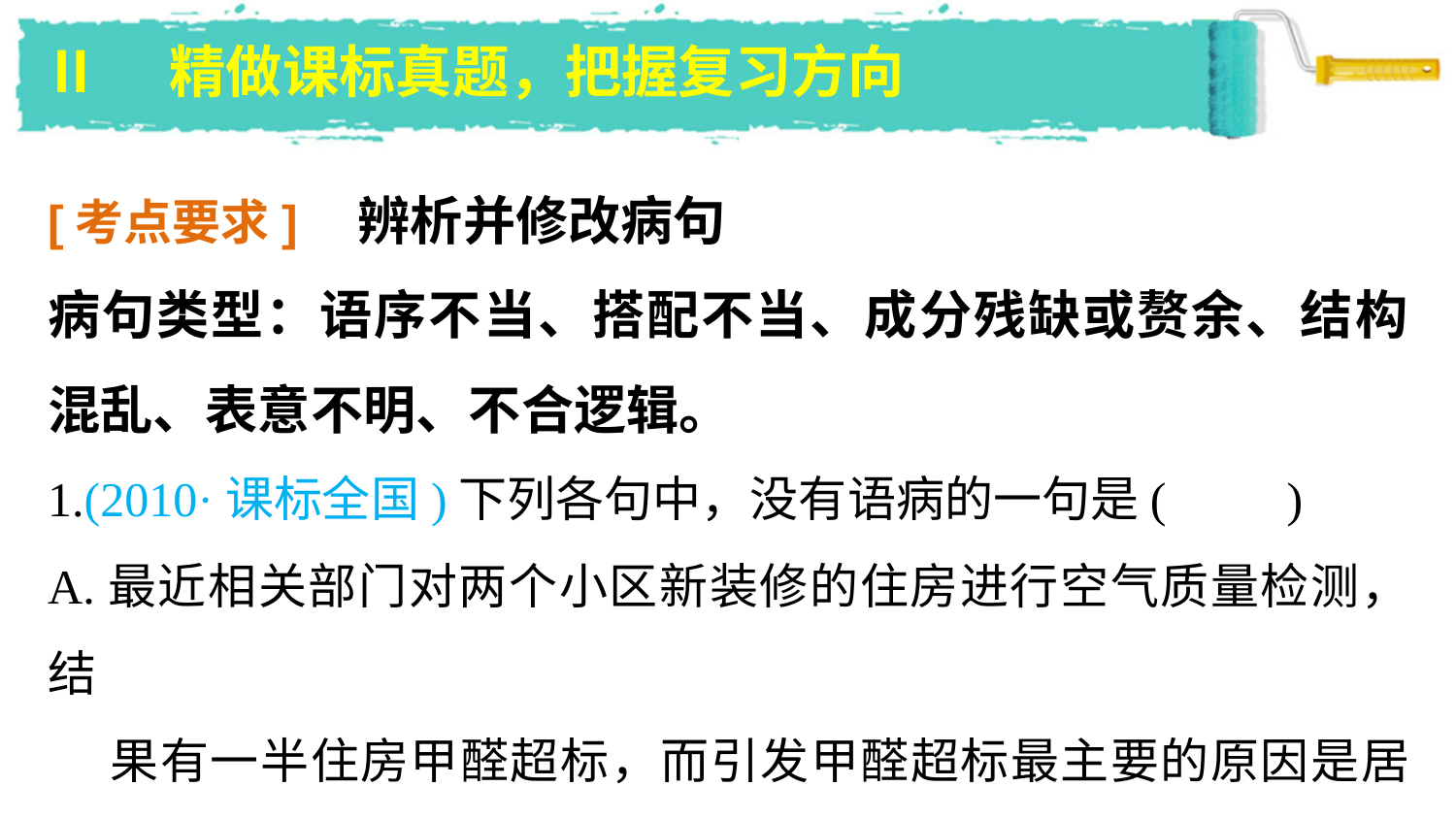

Ⅱ　精做课标真题，把握复习方向
[考点要求]　辨析并修改病句
病句类型：语序不当、搭配不当、成分残缺或赘余、结构混乱、表意不明、不合逻辑。
1.(2010·课标全国)下列各句中，没有语病的一句是(　　)
A.最近相关部门对两个小区新装修的住房进行空气质量检测，结
    果有一半住房甲醛超标，而引发甲醛超标最主要的原因是居民
    不合适的装修造成的。